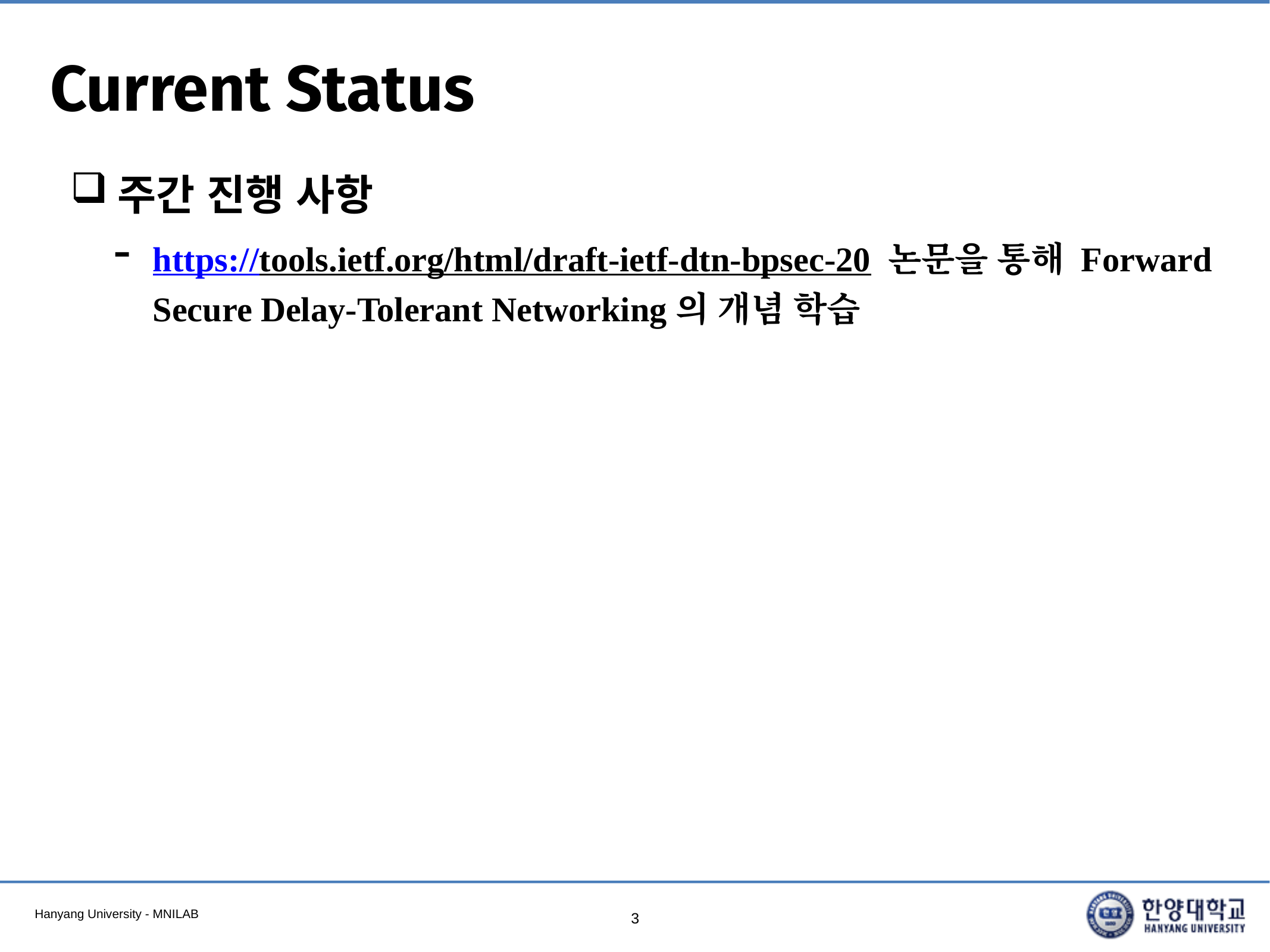

# Current Status
주간 진행 사항
https://tools.ietf.org/html/draft-ietf-dtn-bpsec-20 논문을 통해 Forward Secure Delay-Tolerant Networking의 개념 학습
3